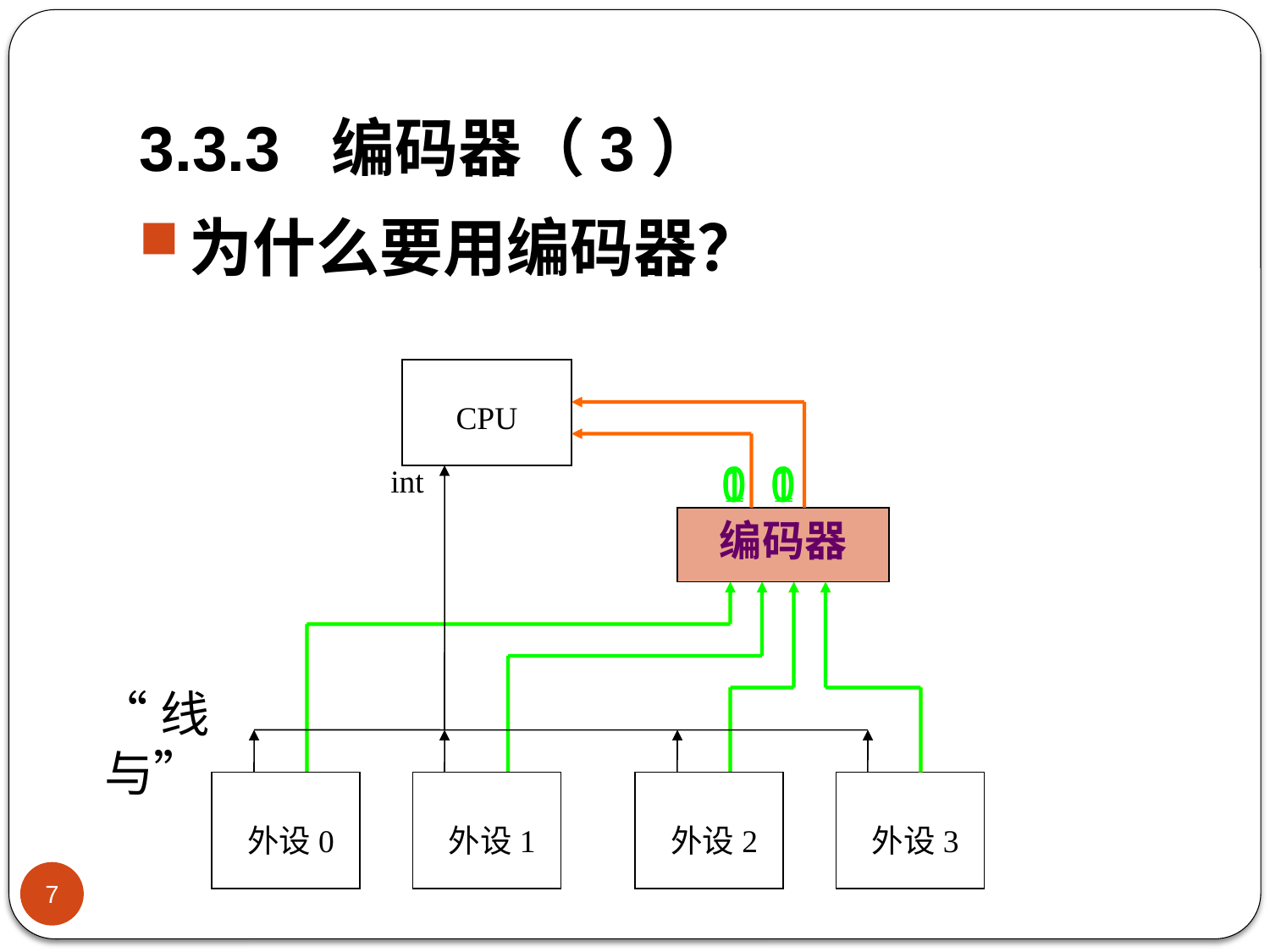

# 3.3.3  编码器（3）
为什么要用编码器？

CPU
int

外设0

外设1

外设2

外设3

0  1

1  0

0  0

1  1

编码器

“线与”
7